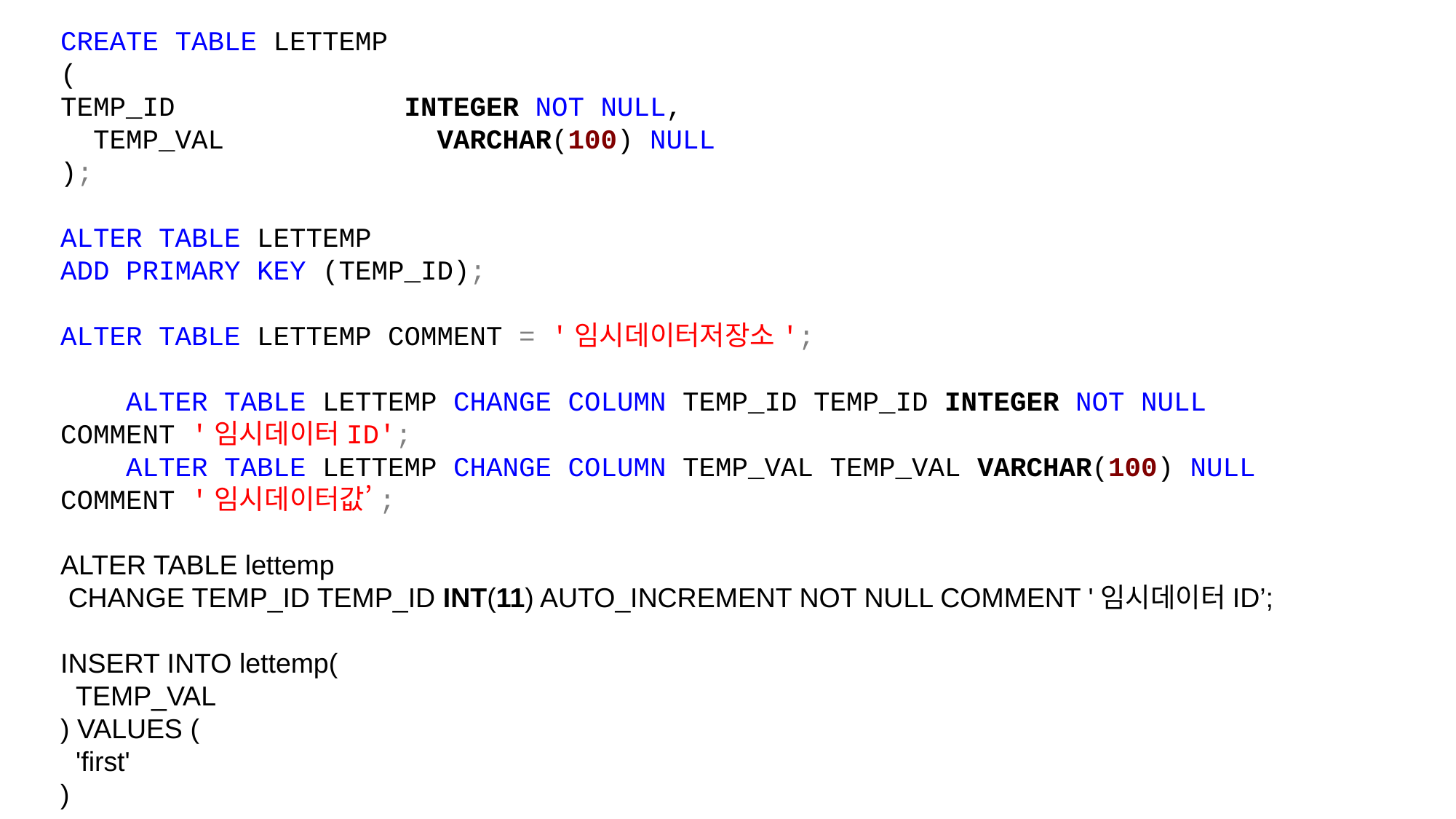

CREATE TABLE LETTEMP
(
TEMP_ID              INTEGER NOT NULL,
  TEMP_VAL             VARCHAR(100) NULL
);

ALTER TABLE LETTEMP
ADD PRIMARY KEY (TEMP_ID);

ALTER TABLE LETTEMP COMMENT = '임시데이터저장소';

    ALTER TABLE LETTEMP CHANGE COLUMN TEMP_ID TEMP_ID INTEGER NOT NULL COMMENT '임시데이터ID';
    ALTER TABLE LETTEMP CHANGE COLUMN TEMP_VAL TEMP_VAL VARCHAR(100) NULL COMMENT '임시데이터값’;

ALTER TABLE lettemp
 CHANGE TEMP_ID TEMP_ID INT(11) AUTO_INCREMENT NOT NULL COMMENT '임시데이터ID’;

INSERT INTO lettemp(
  TEMP_VAL
) VALUES (
  'first'
)